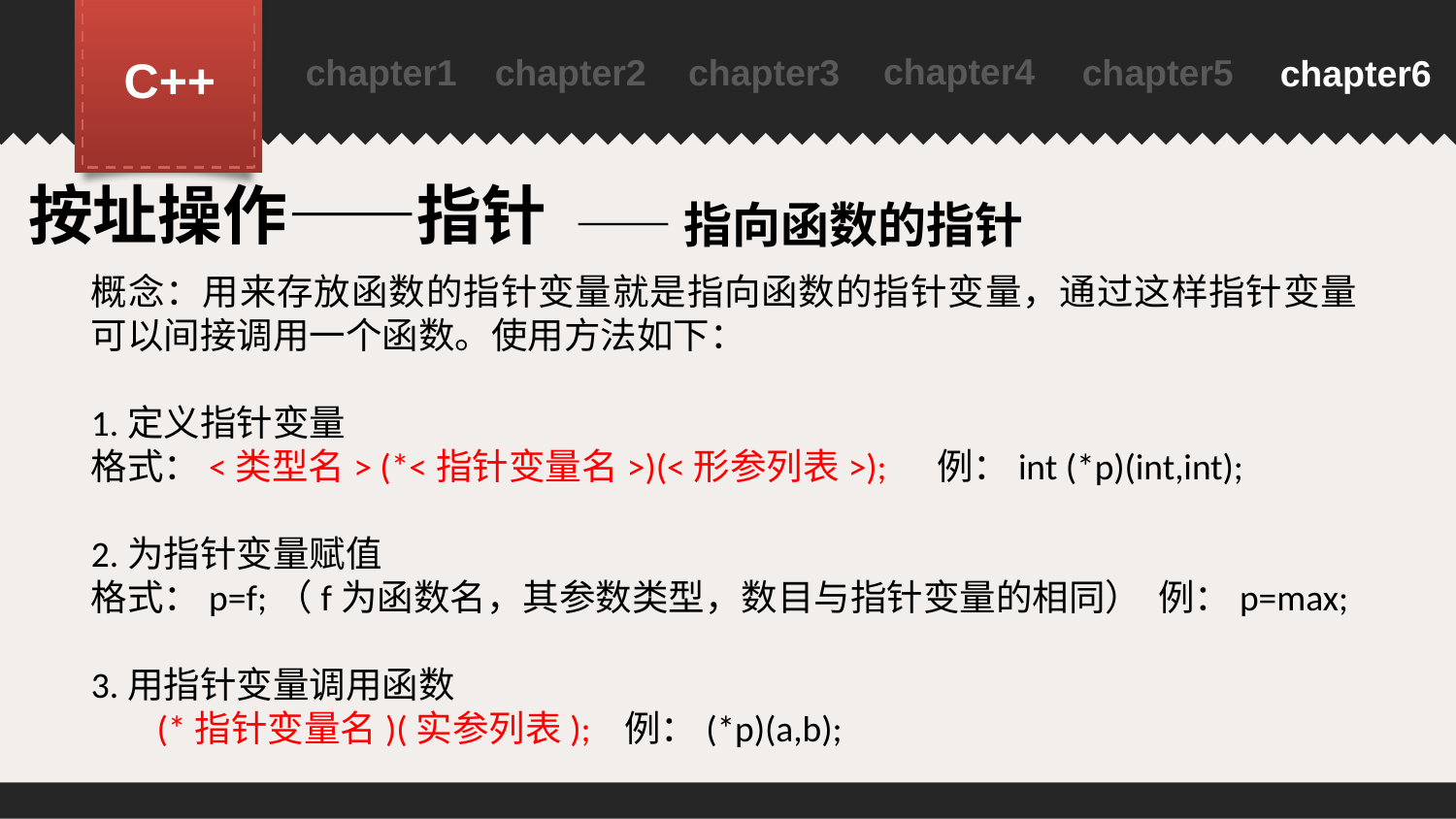

chapter4
C++
chapter1
chapter2
chapter3
chapter5
chapter6
PPT模板下载：www.1ppt.com/moban/     行业PPT模板：www.1ppt.com/hangye/
节日PPT模板：www.1ppt.com/jieri/           PPT素材下载：www.1ppt.com/sucai/
PPT背景图片：www.1ppt.com/beijing/      PPT图表下载：www.1ppt.com/tubiao/
优秀PPT下载：www.1ppt.com/xiazai/        PPT教程： www.1ppt.com/powerpoint/
Word教程： www.1ppt.com/word/              Excel教程：www.1ppt.com/excel/
资料下载：www.1ppt.com/ziliao/                PPT课件下载：www.1ppt.com/kejian/
范文下载：www.1ppt.com/fanwen/             试卷下载：www.1ppt.com/shiti/
教案下载：www.1ppt.com/jiaoan/

按址操作——指针
——指向函数的指针
概念：用来存放函数的指针变量就是指向函数的指针变量，通过这样指针变量可以间接调用一个函数。使用方法如下：

1.定义指针变量
格式：<类型名> (*<指针变量名>)(<形参列表>);     例：int (*p)(int,int);

2.为指针变量赋值
格式：p=f;（f为函数名，其参数类型，数目与指针变量的相同）  例：p=max;

3.用指针变量调用函数
        (*指针变量名)(实参列表);   例：(*p)(a,b);